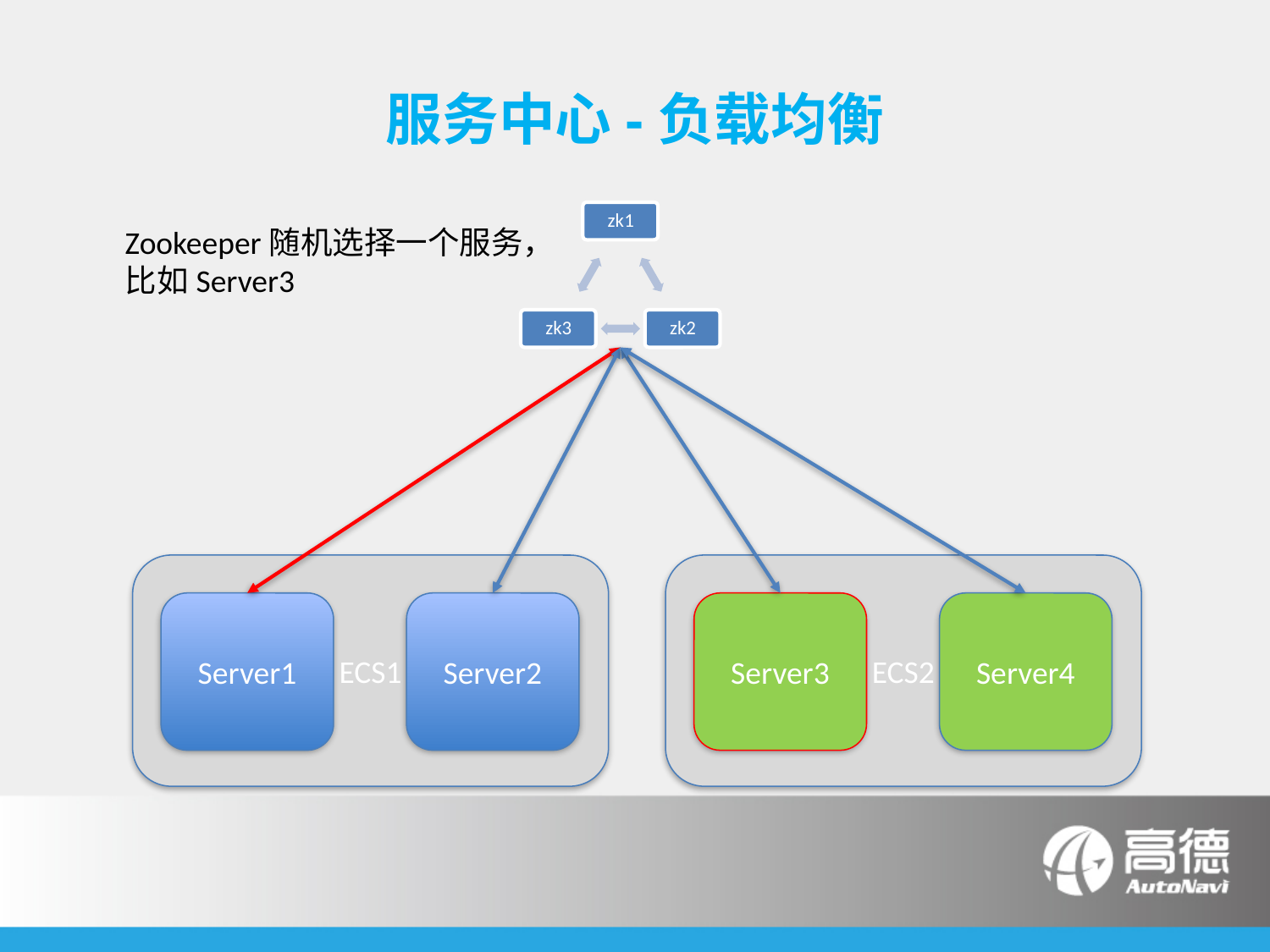

# 服务中心-负载均衡
zk1

zk2

zk3

Zookeeper随机选择一个服务，
比如Server3
ECS1
ECS2
Server1
Server2
Server3
Server4